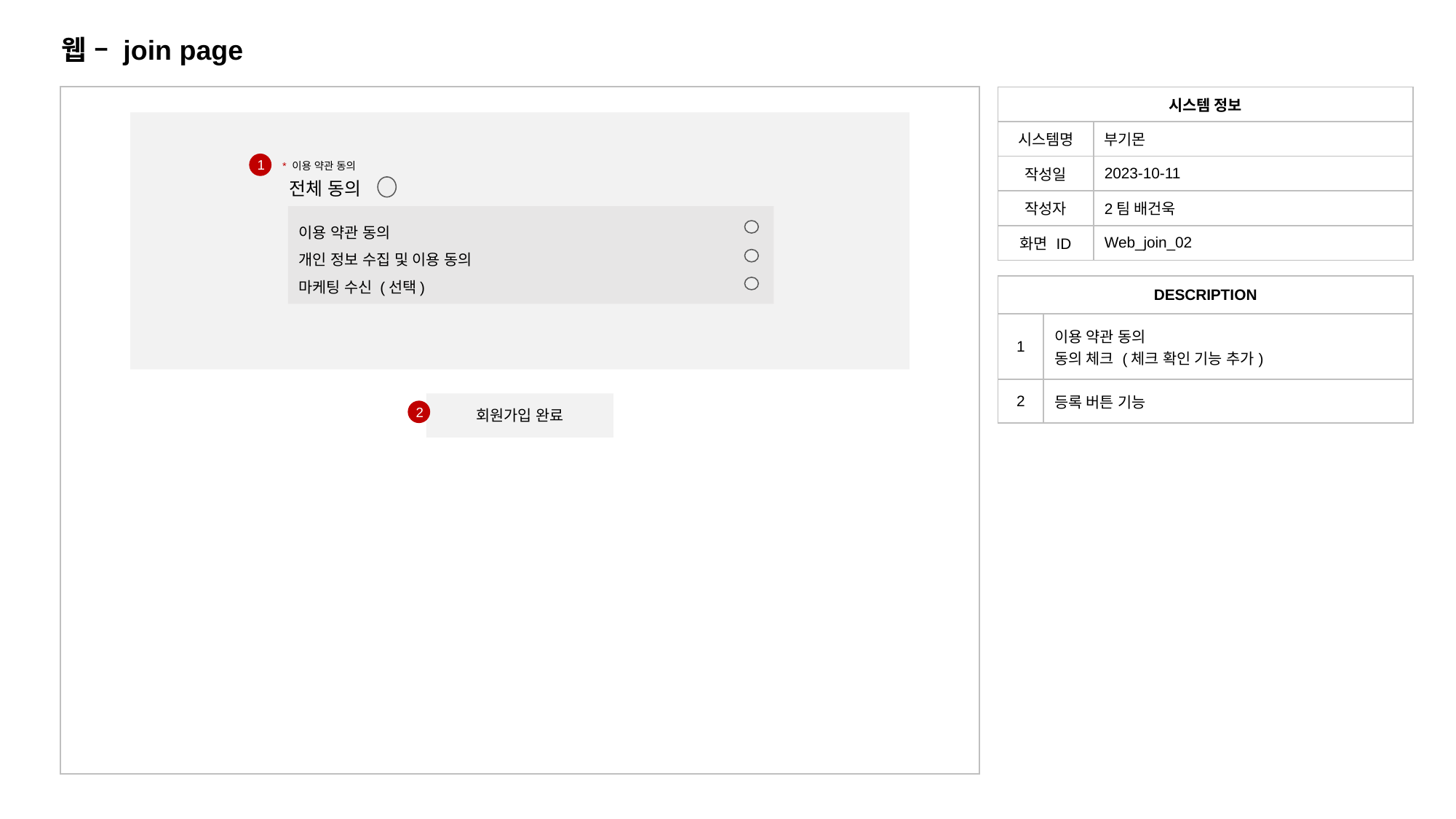

웹 – join page

| 시스템 정보 |  |
| --- | --- |
| 시스템명 | 부기몬 |
| 작성일 | 2023-10-11 |
| 작성자 | 2팀 배건욱 |
| 화면 ID | Web\_join\_02 |

* 이용 약관 동의
1
전체 동의

이용 약관 동의
개인 정보 수집 및 이용 동의
마케팅 수신 (선택)

| DESCRIPTION |  |
| --- | --- |
| 1 | 이용 약관 동의 동의 체크 (체크 확인 기능 추가) |
| 2 | 등록 버튼 기능 |

회원가입 완료
2